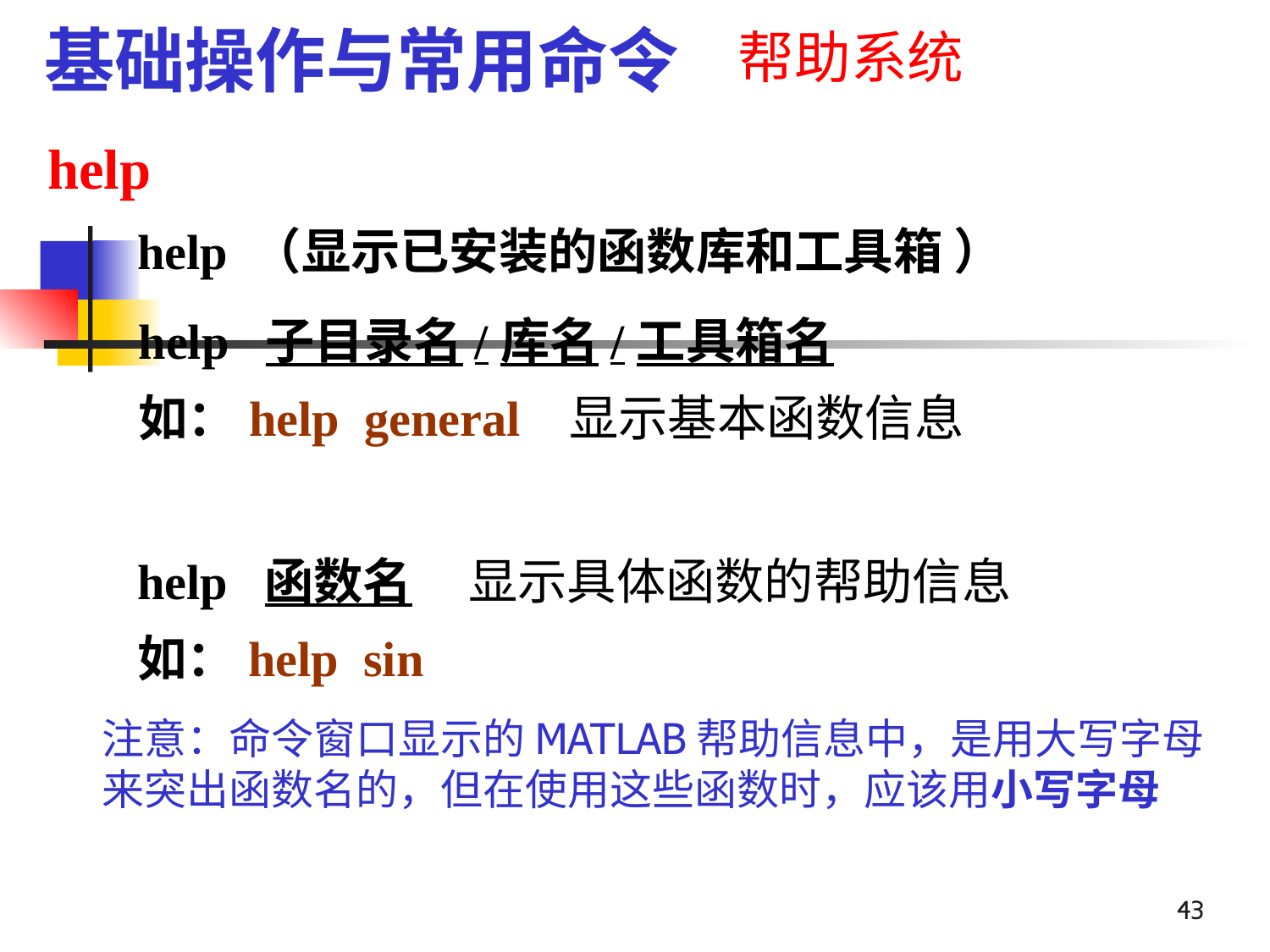

基础操作与常用命令
帮助系统
help
help （显示已安装的函数库和工具箱 ）
help  子目录名/库名/工具箱名
如：help  general   显示基本函数信息
help  函数名     显示具体函数的帮助信息
如：help  sin
注意：命令窗口显示的MATLAB帮助信息中，是用大写字母
来突出函数名的，但在使用这些函数时，应该用小写字母
43